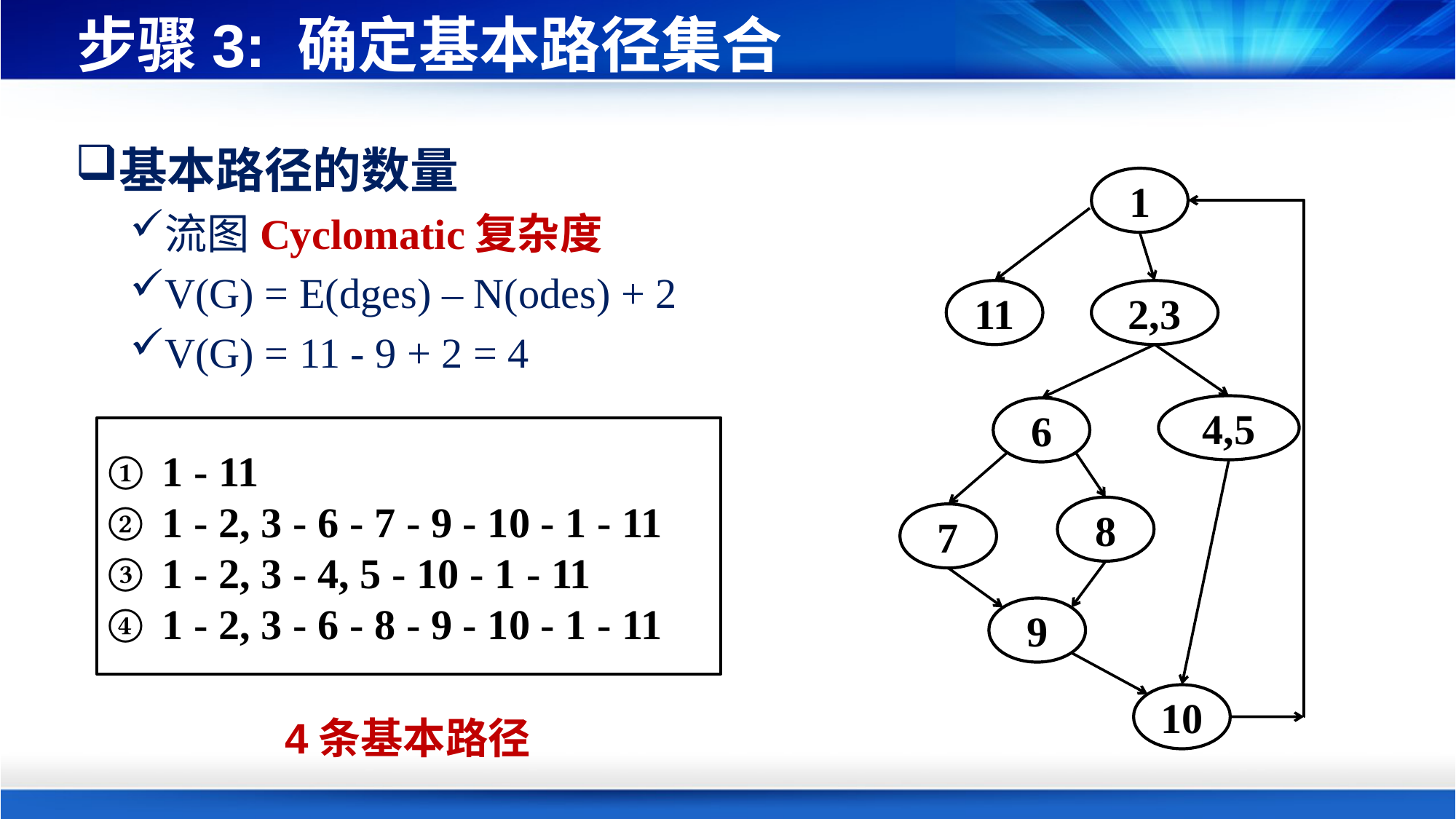

# 步骤3: 确定基本路径集合
基本路径的数量
流图Cyclomatic复杂度
V(G) = E(dges) – N(odes) + 2
V(G) = 11 - 9 + 2 = 4

1
11
2,3
4,5
6
8
7
9
10
1 - 11
1 - 2, 3 - 6 - 7 - 9 - 10 - 1 - 11
1 - 2, 3 - 4, 5 - 10 - 1 - 11
1 - 2, 3 - 6 - 8 - 9 - 10 - 1 - 11
4条基本路径